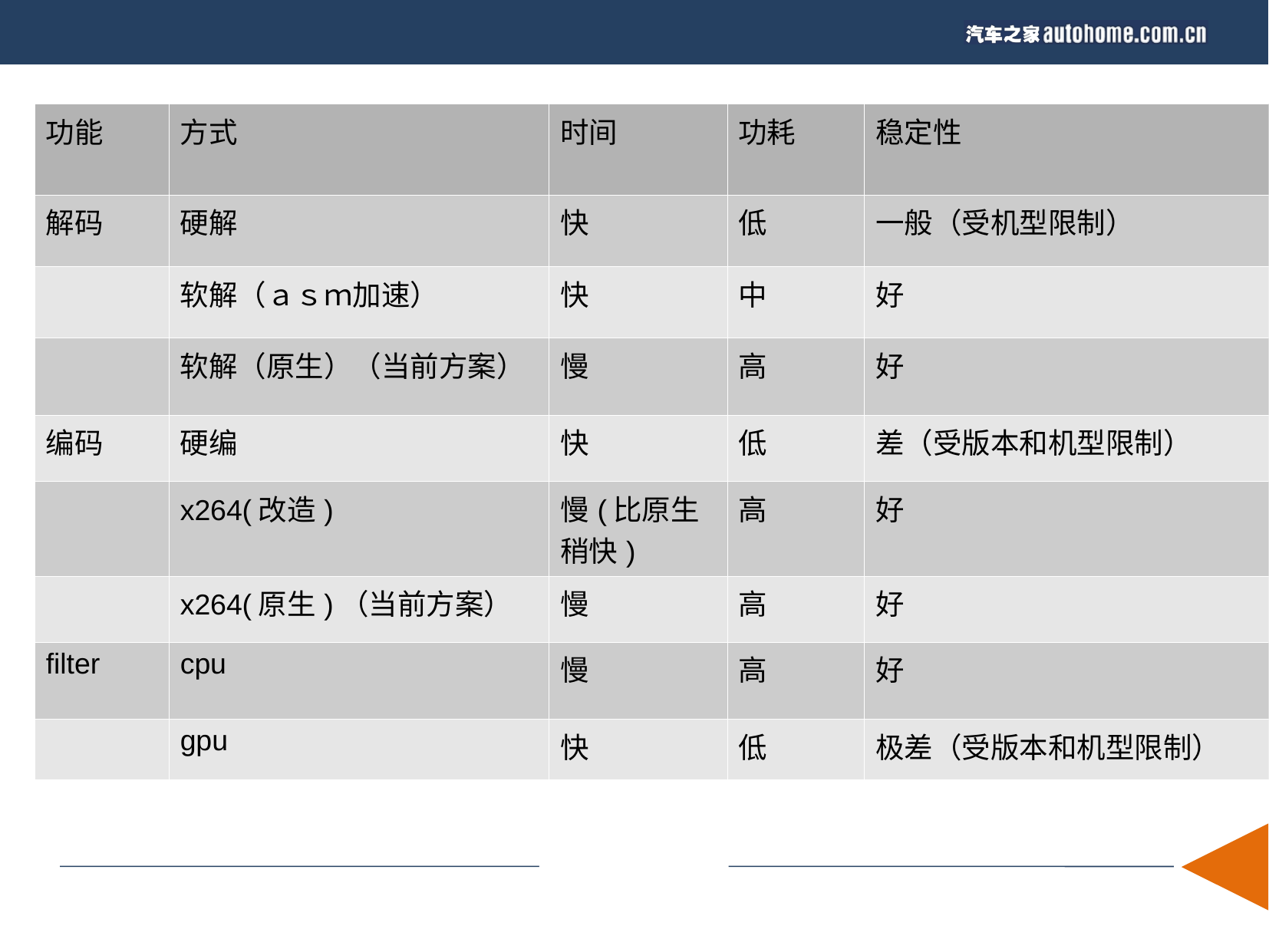

| 功能 | 方式 | 时间 | 功耗 | 稳定性 |
| --- | --- | --- | --- | --- |
| 解码 | 硬解 | 快 | 低 | 一般（受机型限制） |
|  | 软解（ａｓｍ加速） | 快 | 中 | 好 |
|  | 软解（原生）（当前方案） | 慢 | 高 | 好 |
| 编码 | 硬编 | 快 | 低 | 差（受版本和机型限制） |
|  | x264(改造) | 慢(比原生稍快) | 高 | 好 |
|  | x264(原生)（当前方案） | 慢 | 高 | 好 |
| filter | cpu | 慢 | 高 | 好 |
|  | gpu | 快 | 低 | 极差（受版本和机型限制） |